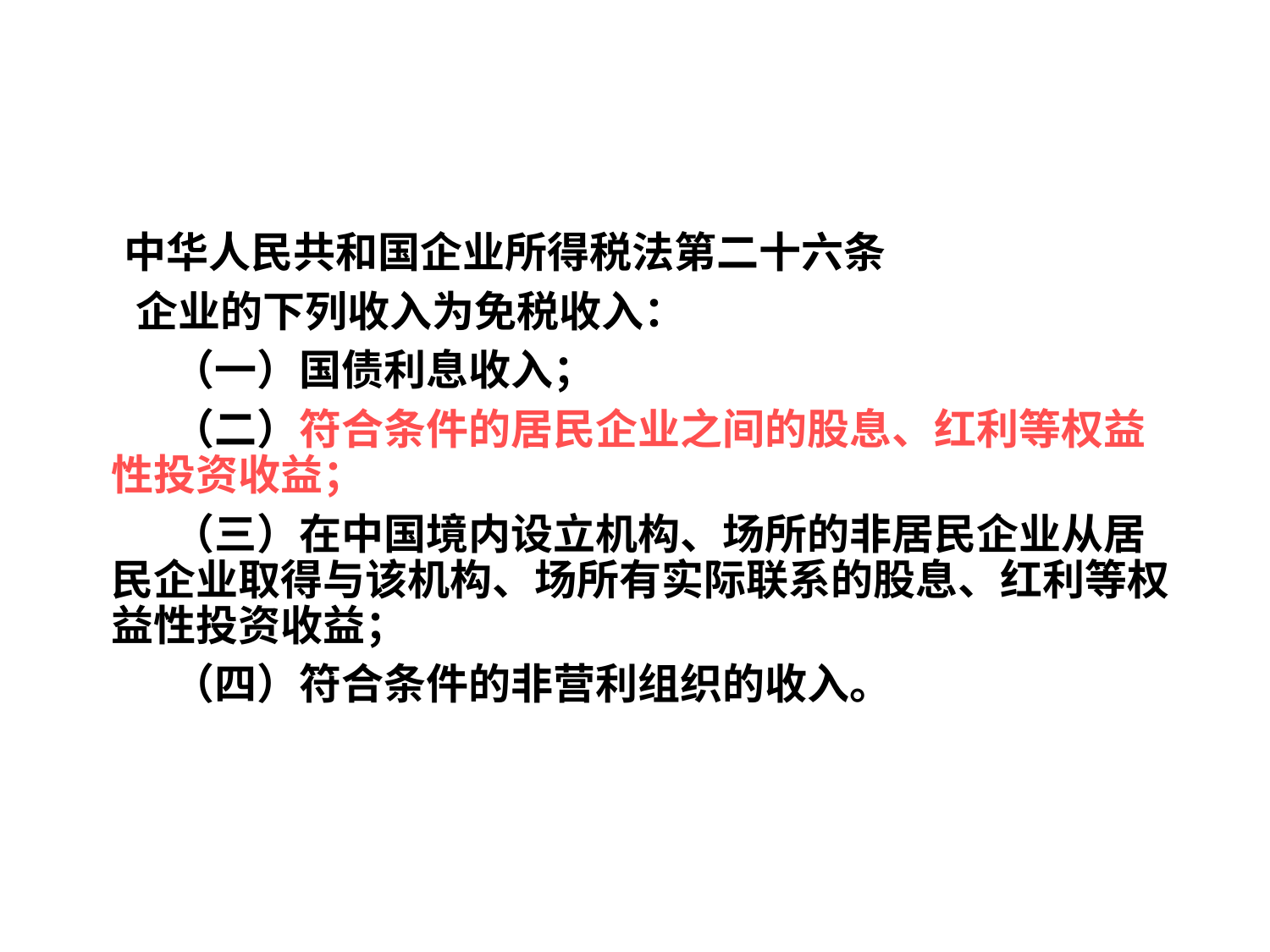

# 如果是法人股东：
    中华人民共和国企业所得税法第二十六条
    企业的下列收入为免税收入：
　　（一）国债利息收入；
　　（二）符合条件的居民企业之间的股息、红利等权益性投资收益；
　　（三）在中国境内设立机构、场所的非居民企业从居民企业取得与该机构、场所有实际联系的股息、红利等权益性投资收益；
　　（四）符合条件的非营利组织的收入。